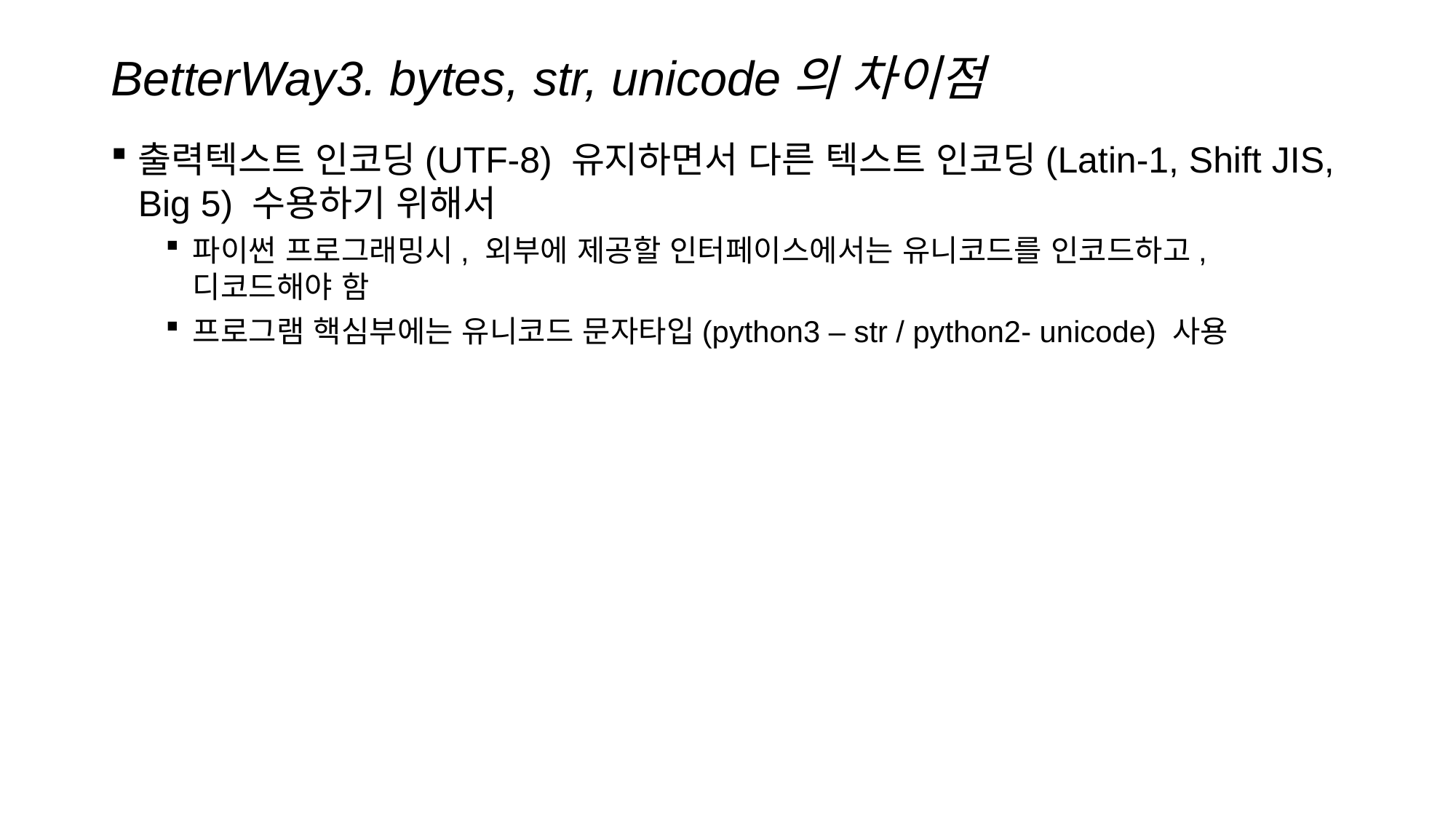

# BetterWay3. bytes, str, unicode의 차이점
출력텍스트 인코딩(UTF-8) 유지하면서 다른 텍스트 인코딩(Latin-1, Shift JIS, Big 5) 수용하기 위해서
파이썬 프로그래밍시, 외부에 제공할 인터페이스에서는 유니코드를 인코드하고, 디코드해야 함
프로그램 핵심부에는 유니코드 문자타입(python3 – str / python2- unicode) 사용